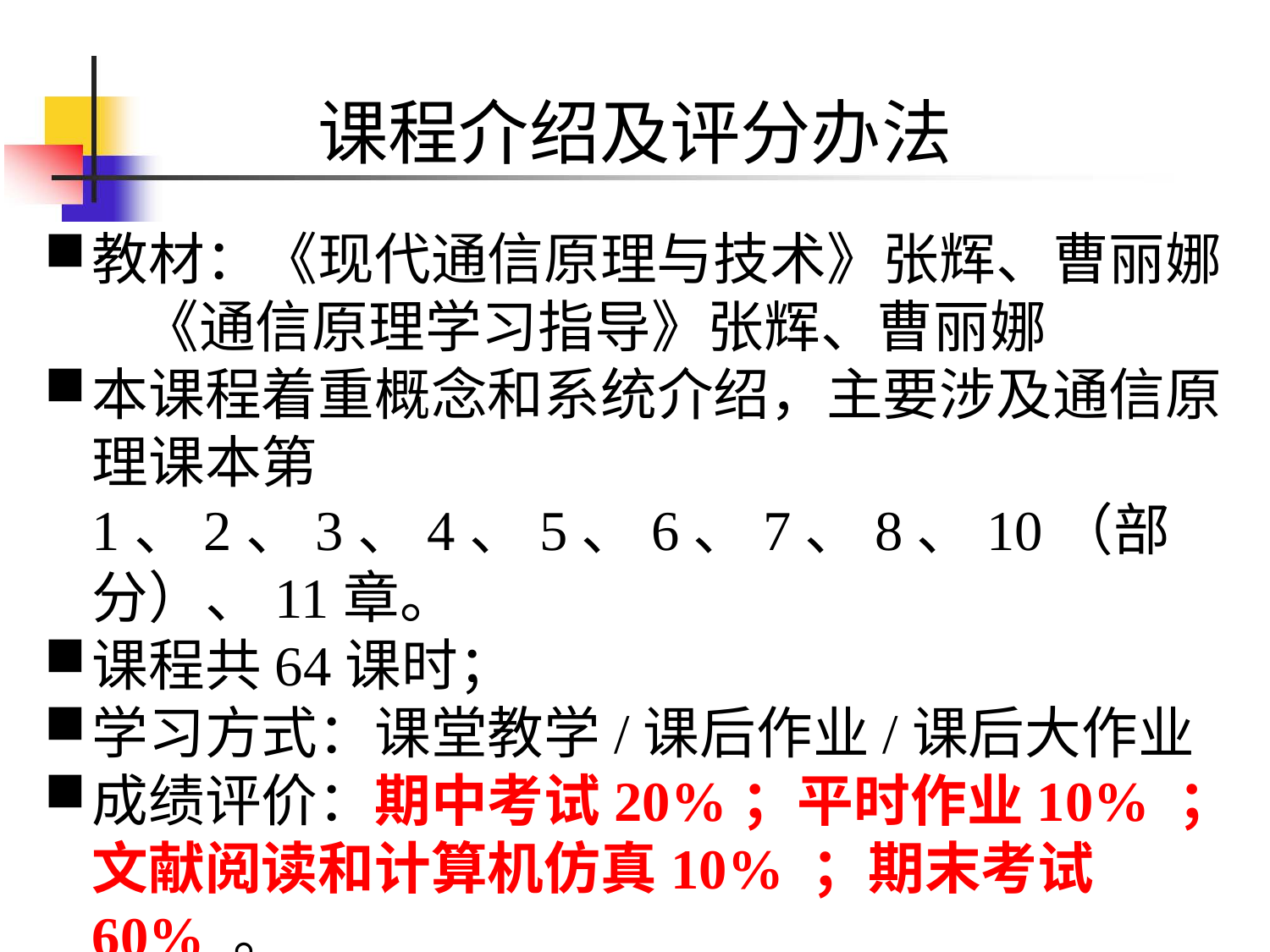

# 课程介绍及评分办法
教材：《现代通信原理与技术》张辉、曹丽娜	      《通信原理学习指导》张辉、曹丽娜
本课程着重概念和系统介绍，主要涉及通信原理课本第1、2、3、4、5、6、7、8、10（部分）、11章。
课程共64课时；
学习方式：课堂教学/课后作业/课后大作业
成绩评价：期中考试20%；平时作业10% ；文献阅读和计算机仿真10% ；期末考试60% 。